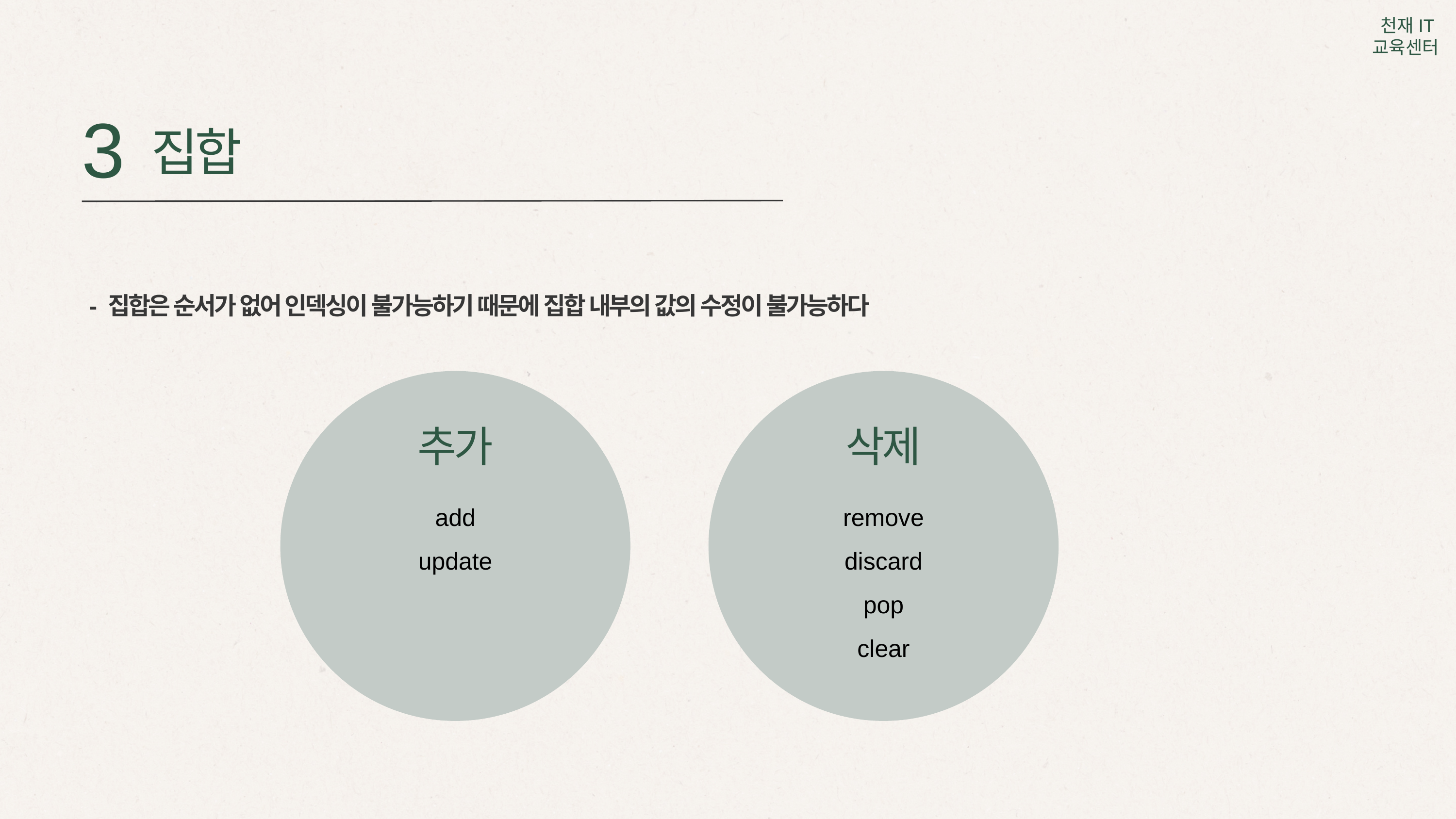

3
집합

- 집합은 순서가 없어 인덱싱이 불가능하기 때문에 집합 내부의 값의 수정이 불가능하다

추가
add
update

삭제
remove
discard
pop
clear